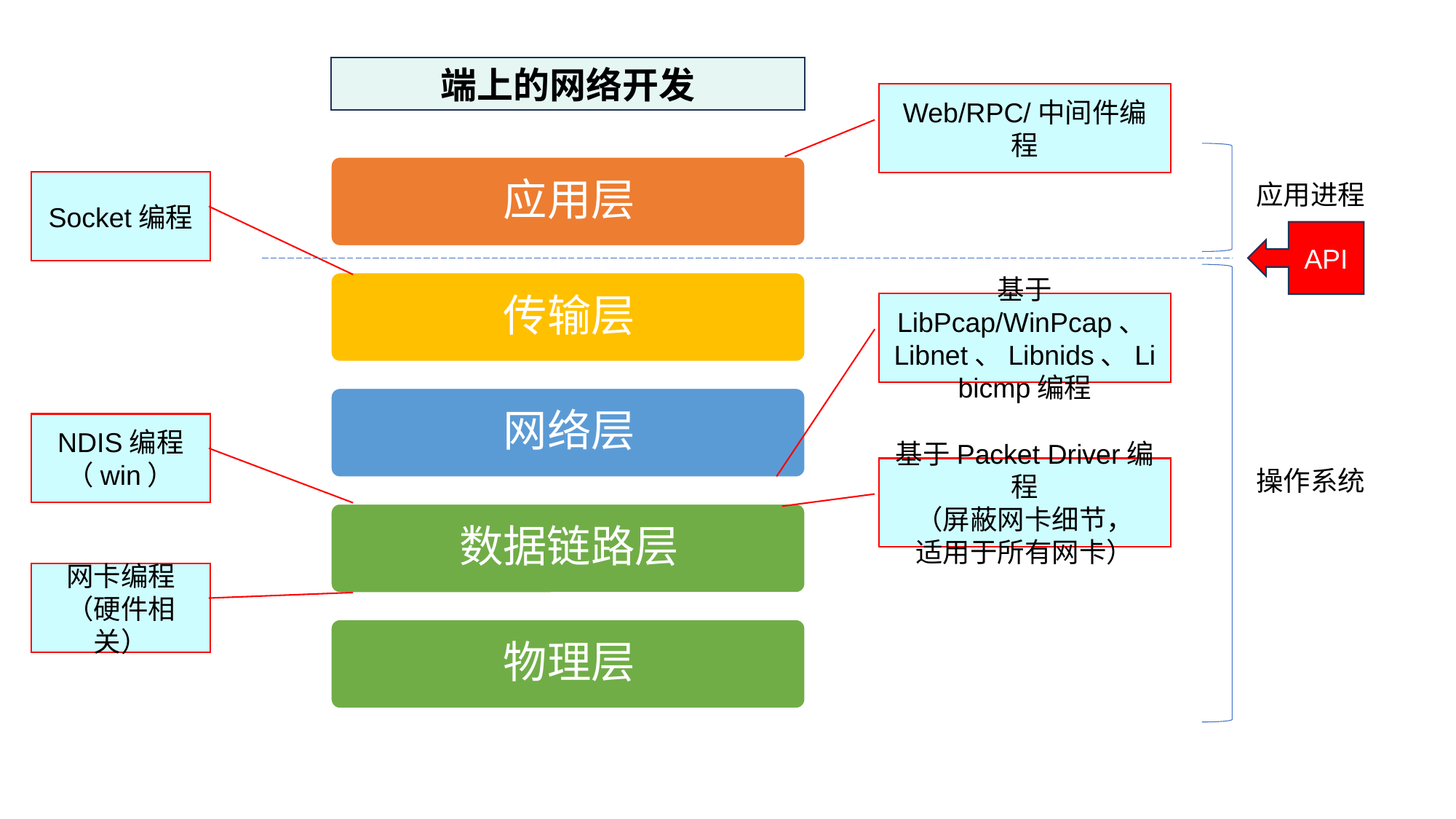

端上的网络开发
Web/RPC/中间件编程
应用层
传输层
网络层
数据链路层
物理层
Socket编程
基于 LibPcap/WinPcap、Libnet、Libnids、Libicmp编程
NDIS编程（win）
基于Packet Driver编程
（屏蔽网卡细节，
适用于所有网卡）
网卡编程（硬件相关）

应用进程

操作系统
API